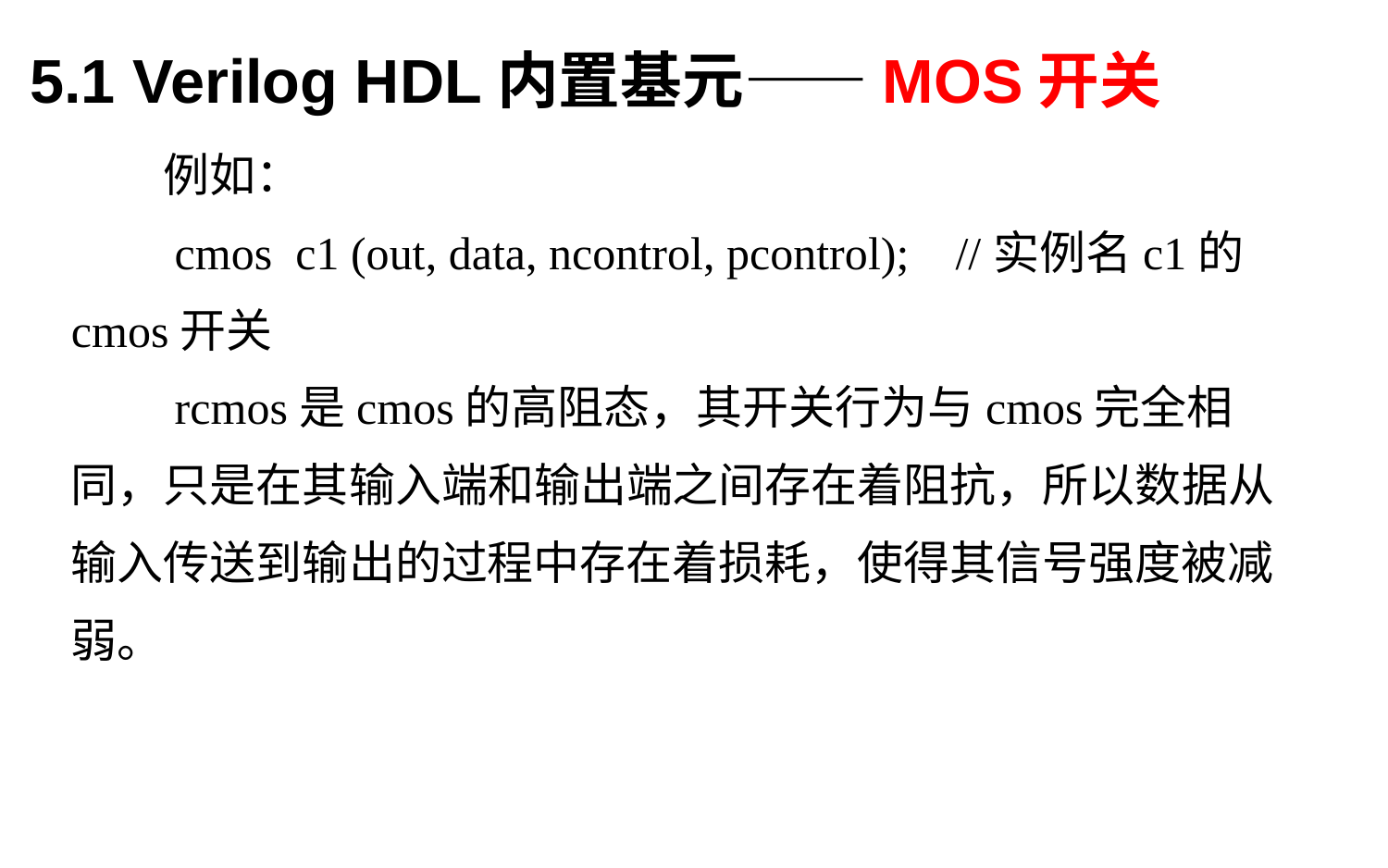

5.1 Verilog HDL内置基元——MOS开关
# 例如： 　　cmos  c1 (out, data, ncontrol, pcontrol);    //实例名c1的cmos开关 　　rcmos是cmos的高阻态，其开关行为与cmos完全相同，只是在其输入端和输出端之间存在着阻抗，所以数据从输入传送到输出的过程中存在着损耗，使得其信号强度被减弱。